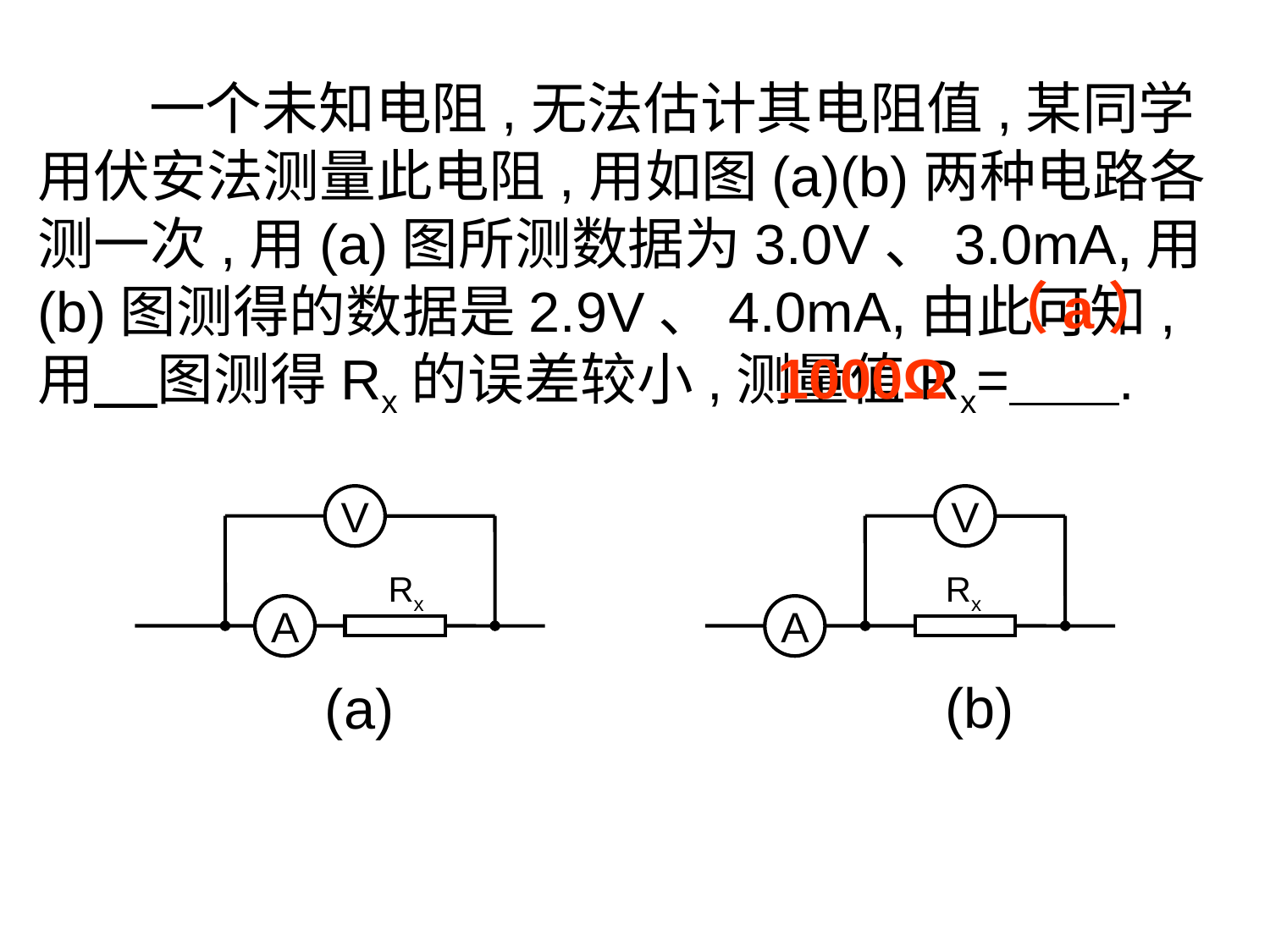

一个未知电阻,无法估计其电阻值,某同学用伏安法测量此电阻,用如图(a)(b)两种电路各测一次,用(a)图所测数据为3.0V、3.0mA,用(b)图测得的数据是2.9V、4.0mA,由此可知,用     图测得Rx的误差较小,测量值Rx=       .
（a）
1000Ω
V
V

Rx
Rx
A
A

(b)
(a)